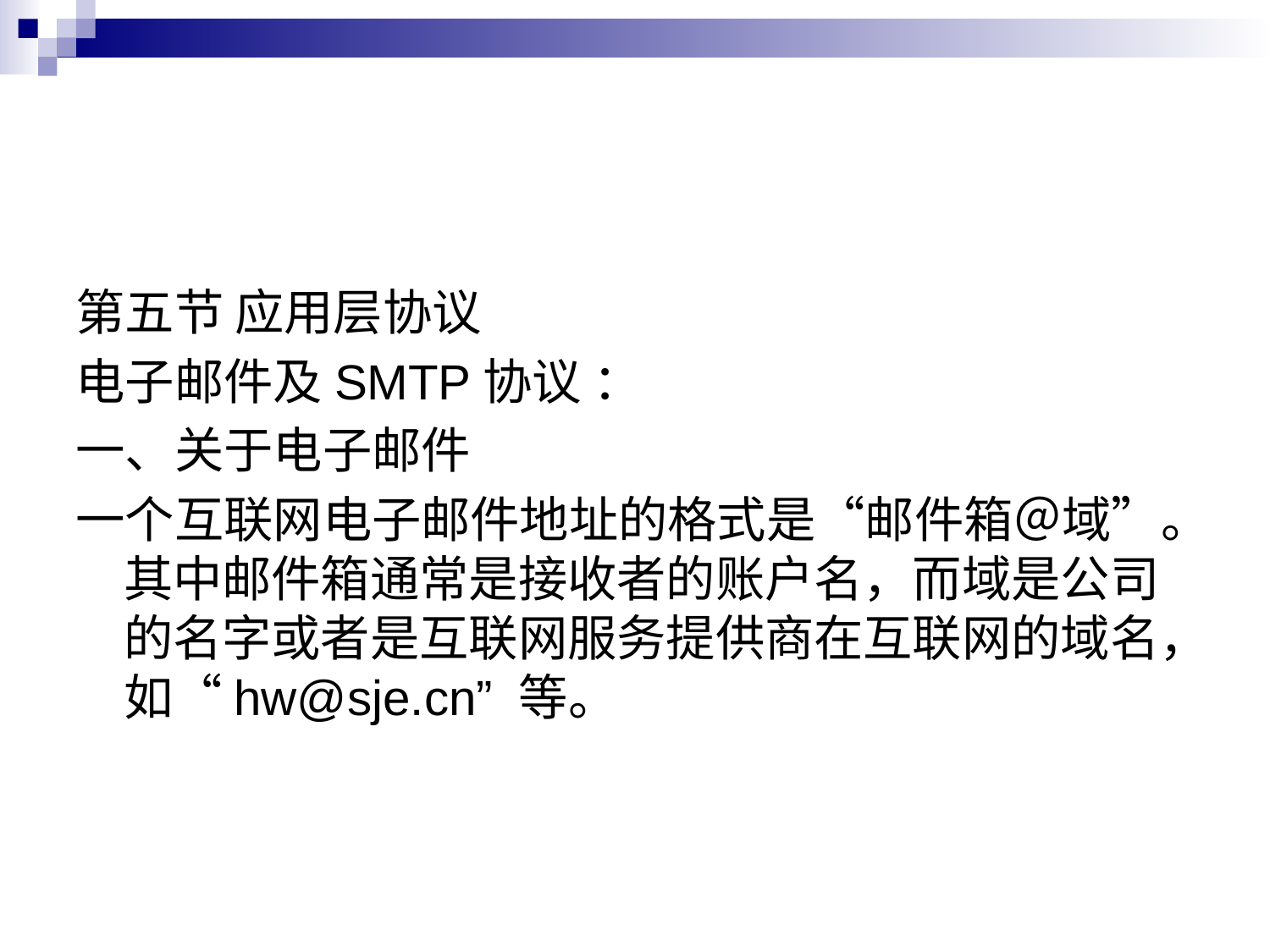

#
第五节 应用层协议
电子邮件及SMTP协议 ：
一、关于电子邮件
一个互联网电子邮件地址的格式是“邮件箱＠域”。其中邮件箱通常是接收者的账户名，而域是公司的名字或者是互联网服务提供商在互联网的域名，如“hw@sje.cn” 等。